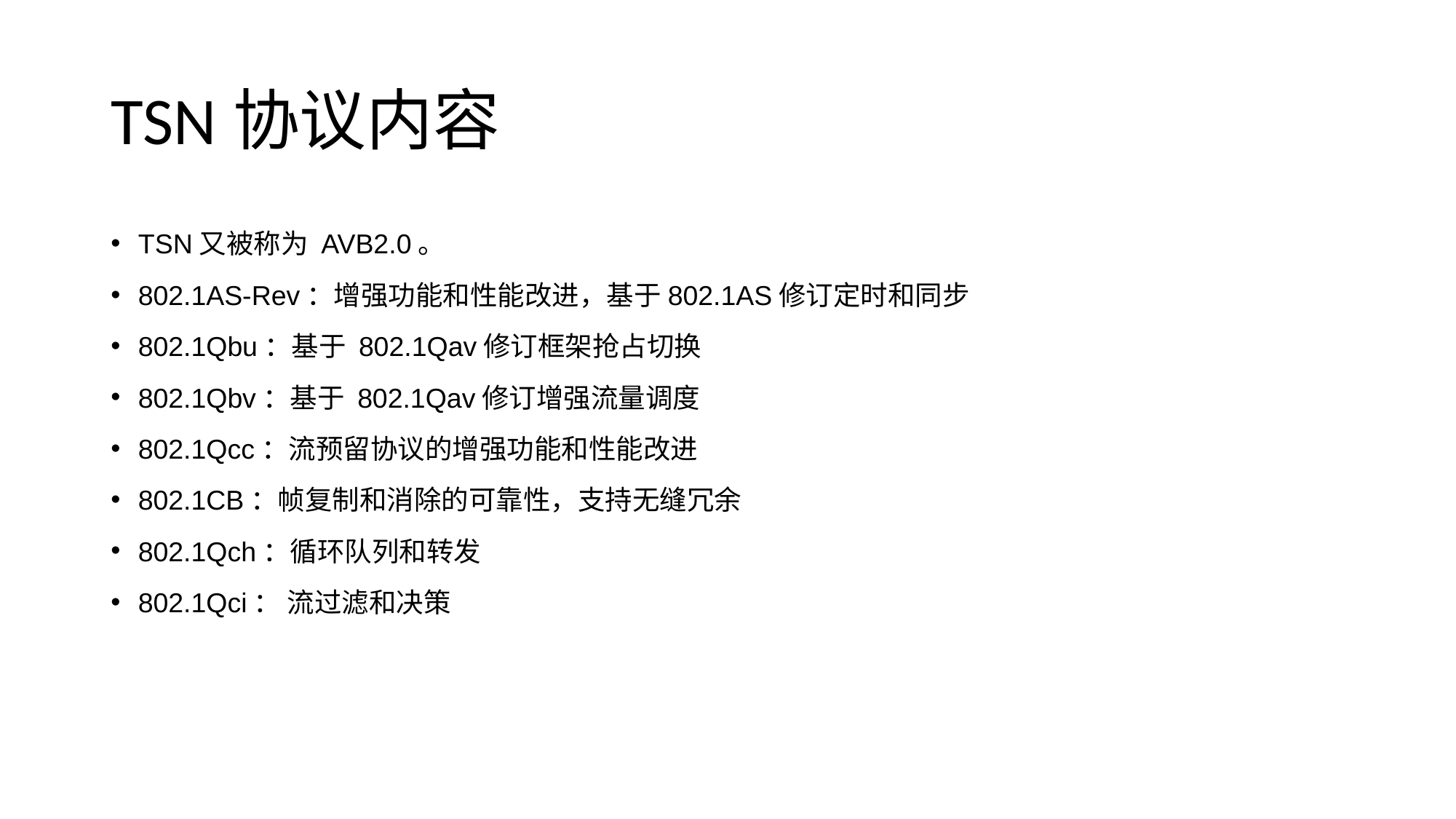

# TSN协议内容
TSN又被称为 AVB2.0。
802.1AS-Rev：增强功能和性能改进，基于802.1AS修订定时和同步
802.1Qbu：基于 802.1Qav修订框架抢占切换
802.1Qbv：基于 802.1Qav修订增强流量调度
802.1Qcc：流预留协议的增强功能和性能改进
802.1CB：帧复制和消除的可靠性，支持无缝冗余
802.1Qch：循环队列和转发
802.1Qci： 流过滤和决策